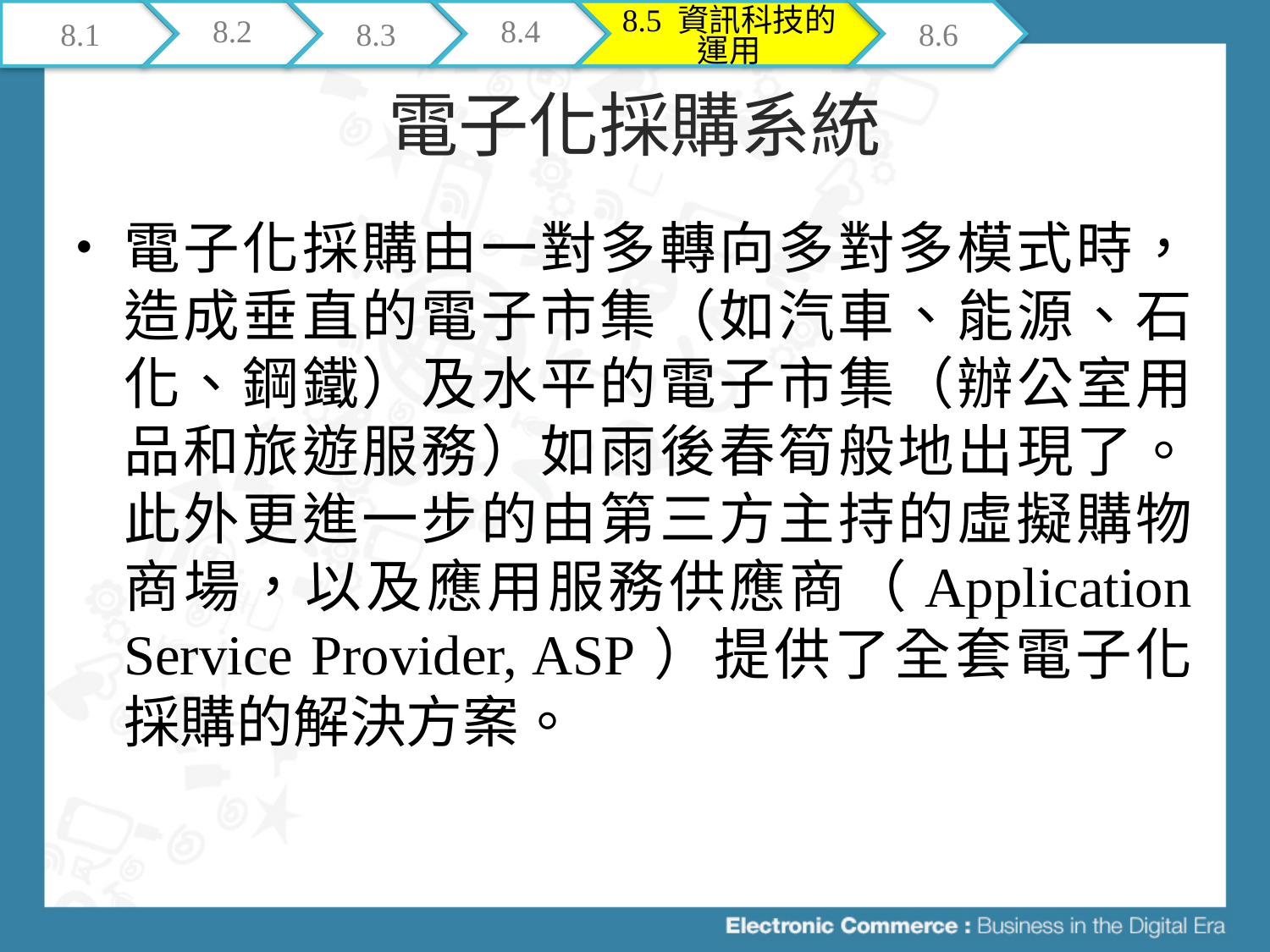

8.1
8.2
8.3
8.4
8.5 資訊科技的運用
8.6
# 電子化採購系統
電子化採購由一對多轉向多對多模式時，造成垂直的電子市集（如汽車、能源、石化、鋼鐵）及水平的電子市集（辦公室用品和旅遊服務）如雨後春筍般地出現了。此外更進一步的由第三方主持的虛擬購物商場，以及應用服務供應商（Application Service Provider, ASP）提供了全套電子化採購的解決方案。